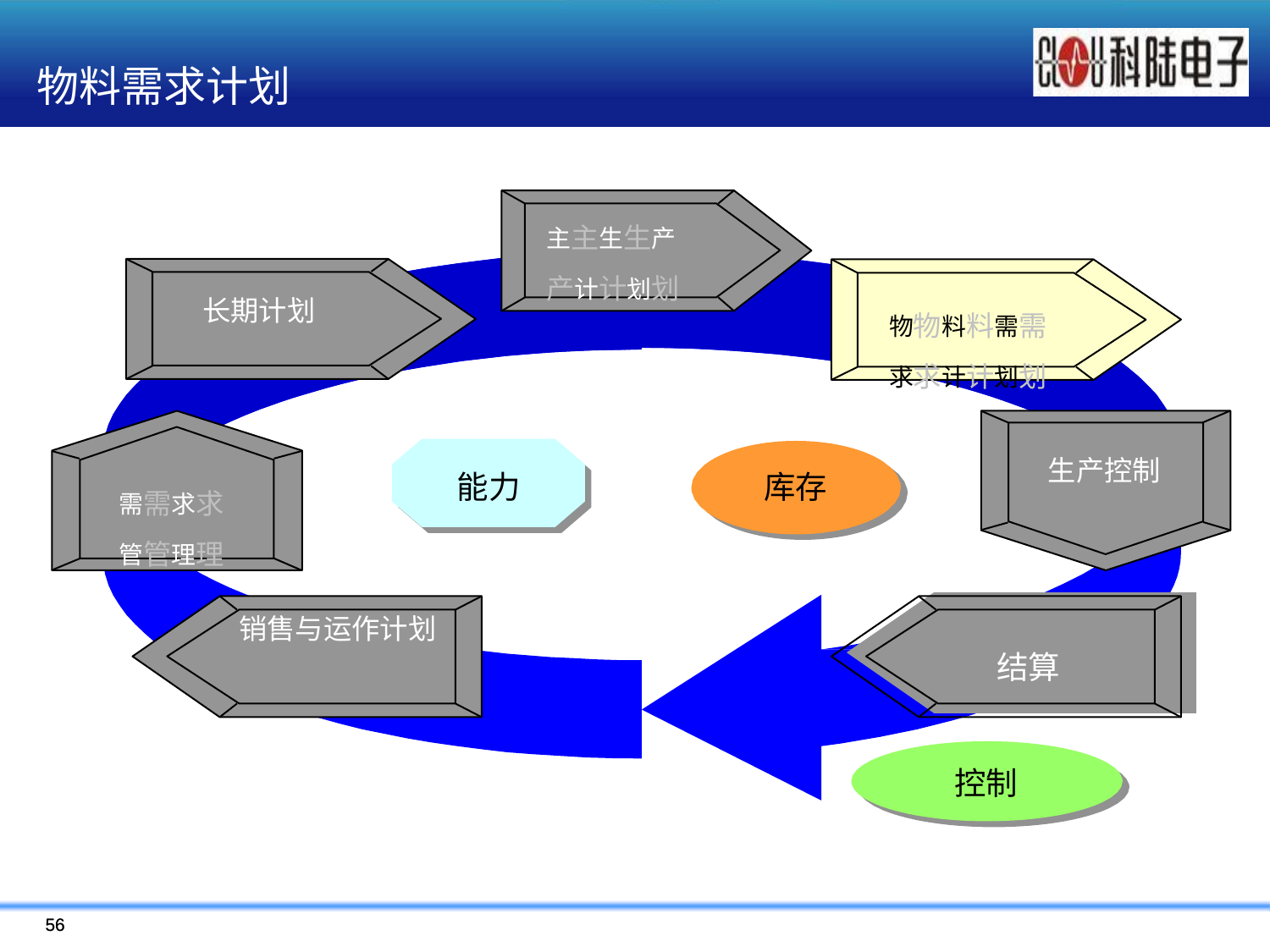

# 物料需求计划

主主生生产产计计划划

长期计划
物物料料需需求求计计划划

生产控制

能力
库存
需需求求管管理理

销售与运作计划

结算

R

控制

56
56